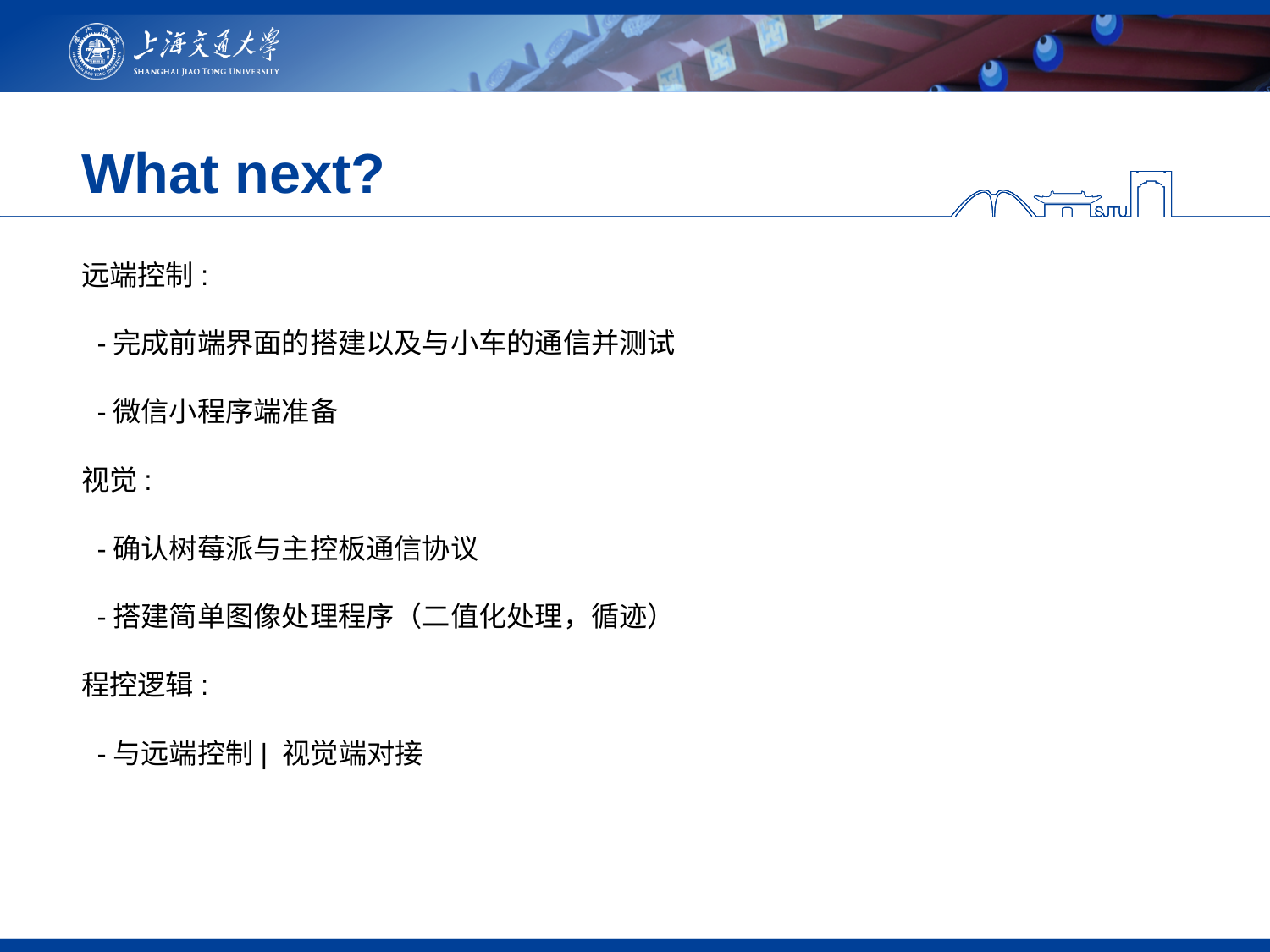

# What next?
远端控制:
  -完成前端界面的搭建以及与小车的通信并测试
  -微信小程序端准备
视觉:
  -确认树莓派与主控板通信协议
  -搭建简单图像处理程序（二值化处理，循迹）
程控逻辑:
  -与远端控制| 视觉端对接